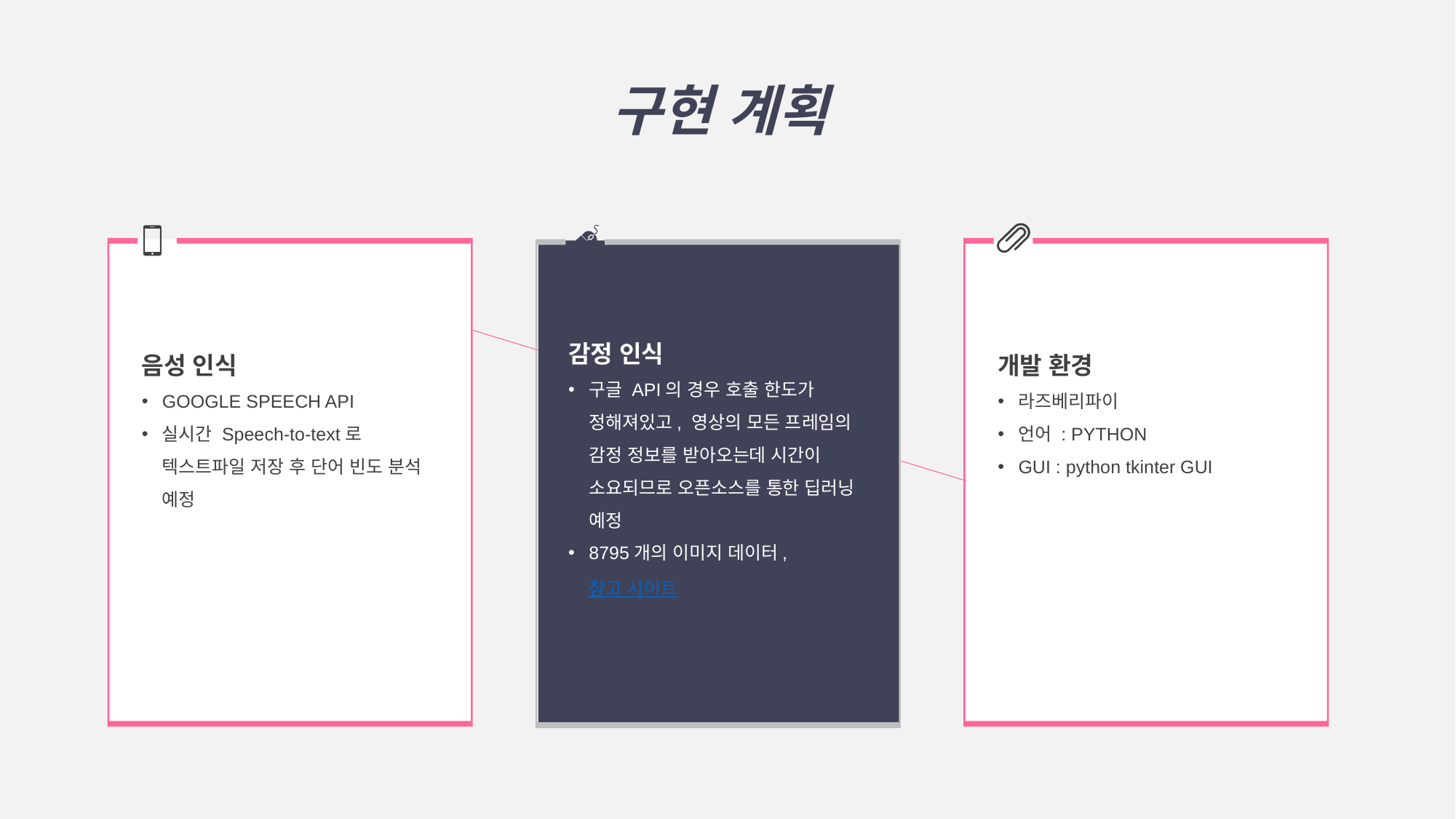

구현 계획

감정 인식
구글 API의 경우 호출 한도가 정해져있고, 영상의 모든 프레임의 감정 정보를 받아오는데 시간이 소요되므로 오픈소스를 통한 딥러닝 예정
8795개의 이미지 데이터,
참고 사이트
음성 인식
GOOGLE SPEECH API
실시간 Speech-to-text로 텍스트파일 저장 후 단어 빈도 분석 예정

개발 환경
라즈베리파이
언어 : PYTHON
GUI : python tkinter GUI